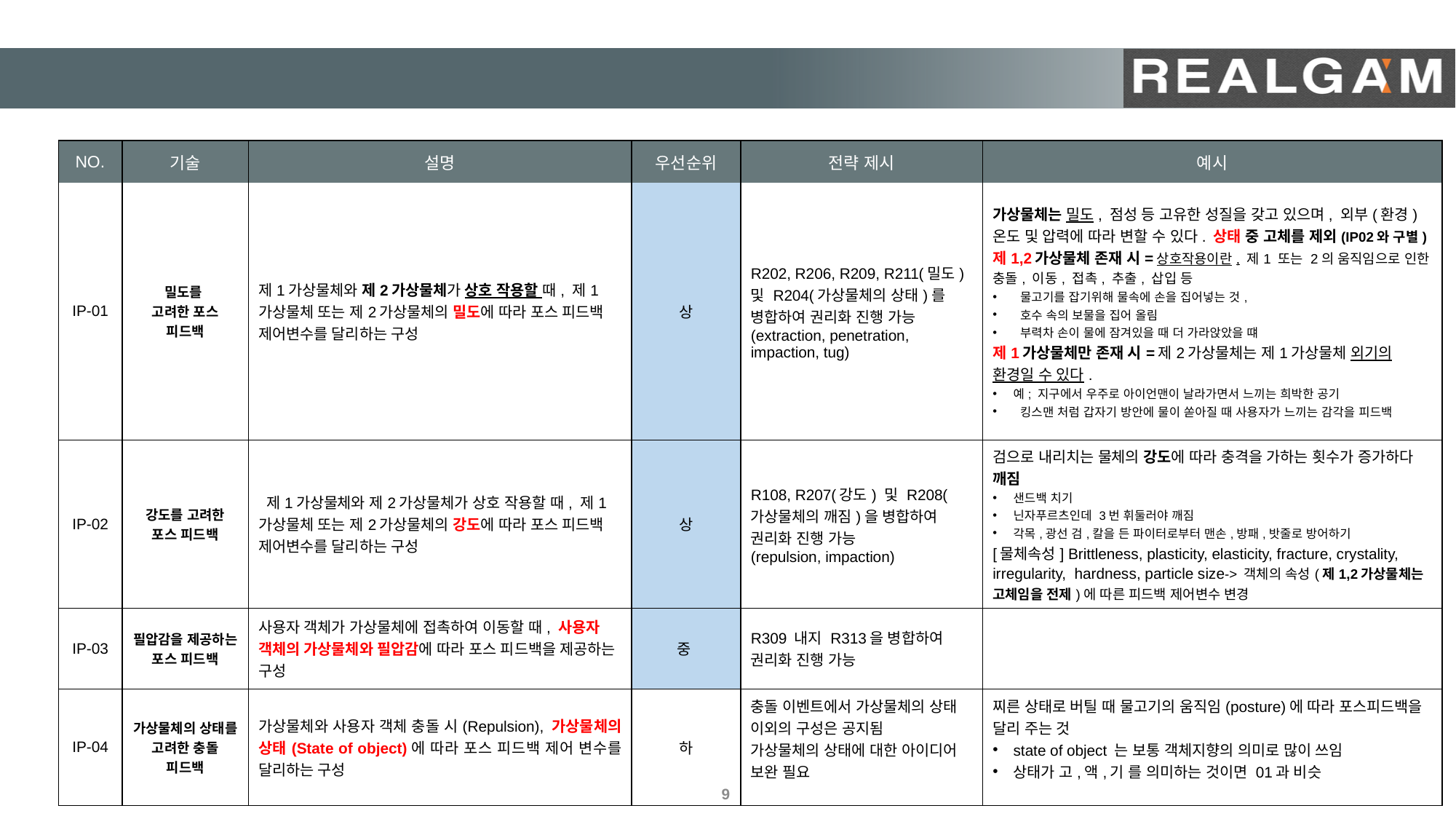

#

| NO. | 기술 | 설명 | 우선순위 | 전략 제시 | 예시 |
| --- | --- | --- | --- | --- | --- |
| IP-01 | 밀도를 고려한 포스 피드백 | 제1가상물체와 제2가상물체가 상호 작용할 때, 제1가상물체 또는 제2가상물체의 밀도에 따라 포스 피드백 제어변수를 달리하는 구성 | 상 | R202, R206, R209, R211(밀도) 및 R204(가상물체의 상태)를 병합하여 권리화 진행 가능 (extraction, penetration, impaction, tug) | 가상물체는 밀도, 점성 등 고유한 성질을 갖고 있으며, 외부(환경) 온도 및 압력에 따라 변할 수 있다. 상태 중 고체를 제외(IP02와 구별) 제1,2가상물체 존재 시=상호작용이란, 제1 또는 2의 움직임으로 인한 충돌, 이동, 접촉, 추출, 삽입 등 물고기를 잡기위해 물속에 손을 집어넣는 것, 호수 속의 보물을 집어 올림 부력차 손이 물에 잠겨있을 때 더 가라앉았을 떄 제1가상물체만 존재 시=제2가상물체는 제1가상물체 외기의 환경일 수 있다. 예; 지구에서 우주로 아이언맨이 날라가면서 느끼는 희박한 공기 킹스맨 처럼 갑자기 방안에 물이 쏟아질 때 사용자가 느끼는 감각을 피드백 |
| IP-02 | 강도를 고려한 포스 피드백 | 제1가상물체와 제2가상물체가 상호 작용할 때, 제1가상물체 또는 제2가상물체의 강도에 따라 포스 피드백 제어변수를 달리하는 구성 | 상 | R108, R207(강도) 및 R208(가상물체의 깨짐)을 병합하여 권리화 진행 가능 (repulsion, impaction) | 검으로 내리치는 물체의 강도에 따라 충격을 가하는 횟수가 증가하다 깨짐 샌드백 치기 닌자푸르츠인데 3번 휘둘러야 깨짐 각목,광선 검,칼을 든 파이터로부터 맨손,방패,밧줄로 방어하기 [물체속성] Brittleness, plasticity, elasticity, fracture, crystality, irregularity, hardness, particle size-> 객체의 속성(제1,2가상물체는 고체임을 전제)에 따른 피드백 제어변수 변경 |
| IP-03 | 필압감을 제공하는 포스 피드백 | 사용자 객체가 가상물체에 접촉하여 이동할 때, 사용자 객체의 가상물체와 필압감에 따라 포스 피드백을 제공하는 구성 | 중 | R309 내지 R313을 병합하여 권리화 진행 가능 |  |
| IP-04 | 가상물체의 상태를 고려한 충돌 피드백 | 가상물체와 사용자 객체 충돌 시(Repulsion), 가상물체의 상태(State of object)에 따라 포스 피드백 제어 변수를 달리하는 구성 | 하 | 충돌 이벤트에서 가상물체의 상태 이외의 구성은 공지됨 가상물체의 상태에 대한 아이디어 보완 필요 | 찌른 상태로 버틸 때 물고기의 움직임(posture)에 따라 포스피드백을 달리 주는 것 state of object 는 보통 객체지향의 의미로 많이 쓰임 상태가 고,액,기 를 의미하는 것이면 01과 비슷 |